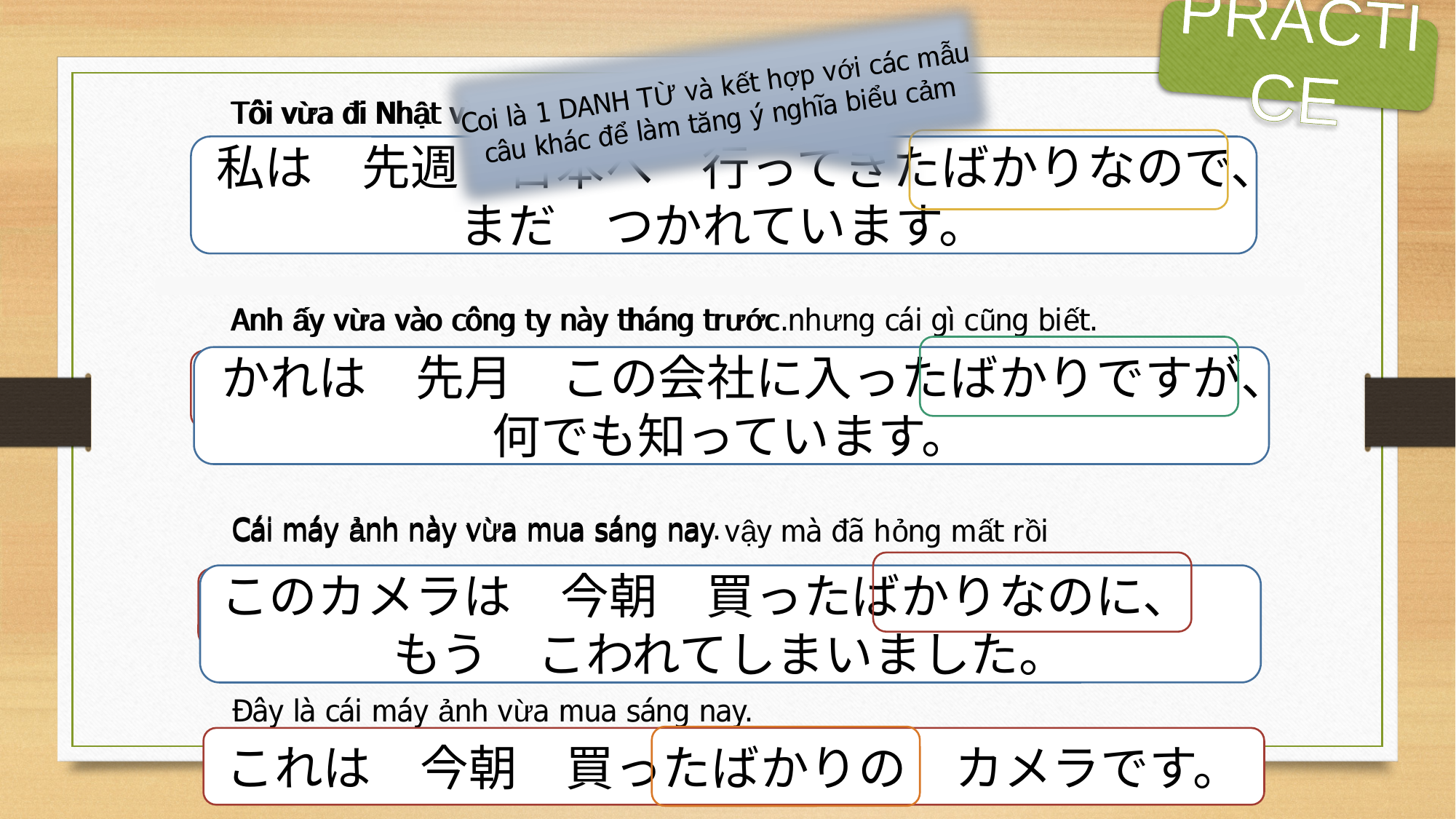

PRACTICE
Coi là 1 DANH TỪ và kết hợp với các mẫu câu khác để làm tăng ý nghĩa biểu cảm
Tôi vừa đi Nhật về tuần trước nên vẫn còn mệt.
Tôi vừa đi Nhật về tuần trước.

私は　先週　日本へ　行ってきたばかりなので、まだ　つかれています。
私は　先週　日本へ　行ってきたばかりです。

Anh ấy vừa vào công ty này tháng trước nhưng cái gì cũng biết.
Anh ấy vừa vào công ty này tháng trước.

かれは　先月　この会社に入ったばかりですが、何でも知っています。
かれは　先月　この会社に　入ったばかりです。
Cái máy ảnh này vừa mua sáng nay.
Cái máy ảnh này vừa mua sáng nay vậy mà đã hỏng mất rồi

このカメラは　今朝　買ったばかりなのに、　もう　こわれてしまいました。
このカメラは　今朝　買ったばかりです。
Đây là cái máy ảnh vừa mua sáng nay.

これは　今朝　買ったばかりの　カメラです。